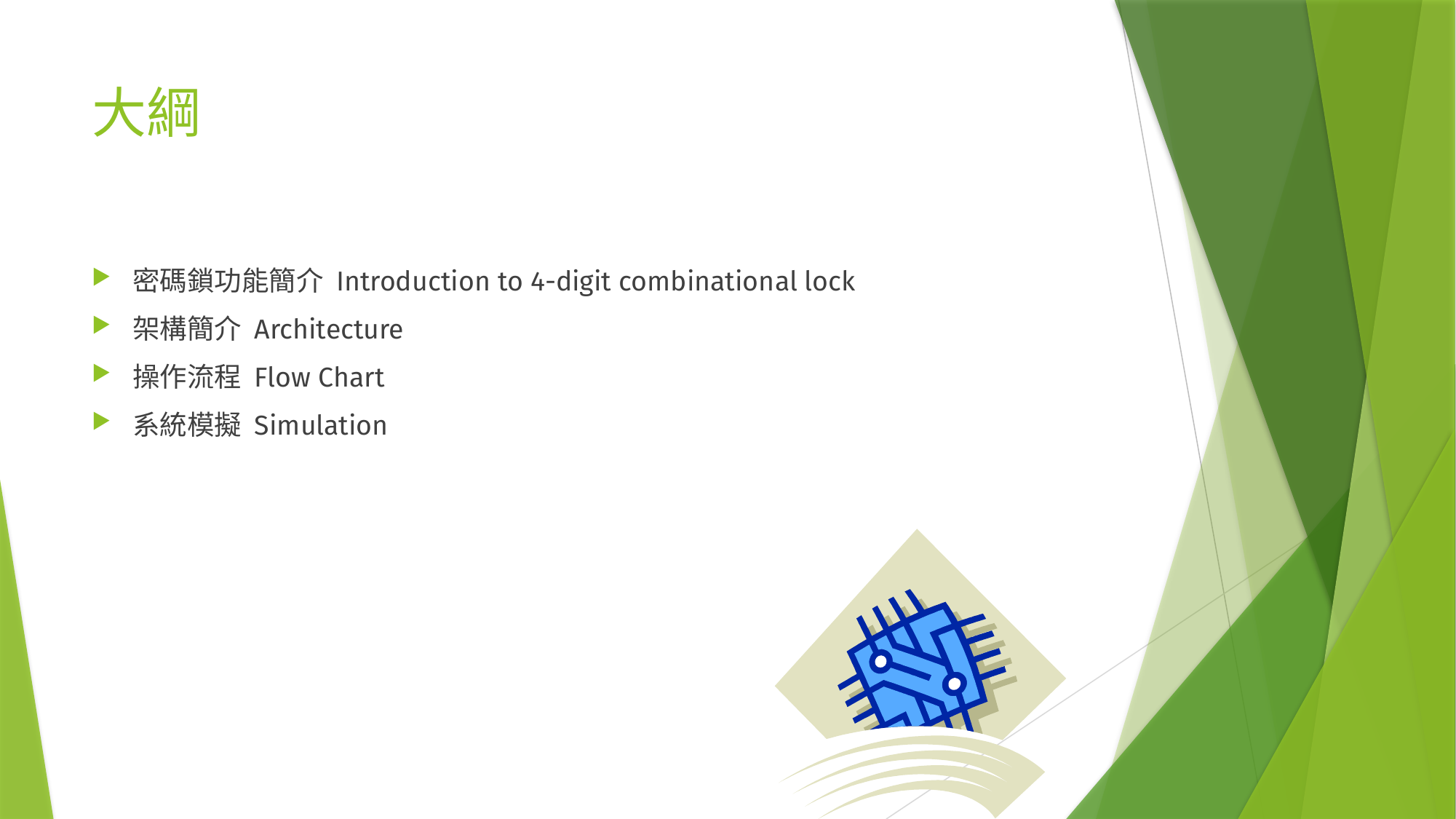

# 大綱
密碼鎖功能簡介 Introduction to 4-digit combinational lock
架構簡介 Architecture
操作流程 Flow Chart
系統模擬 Simulation